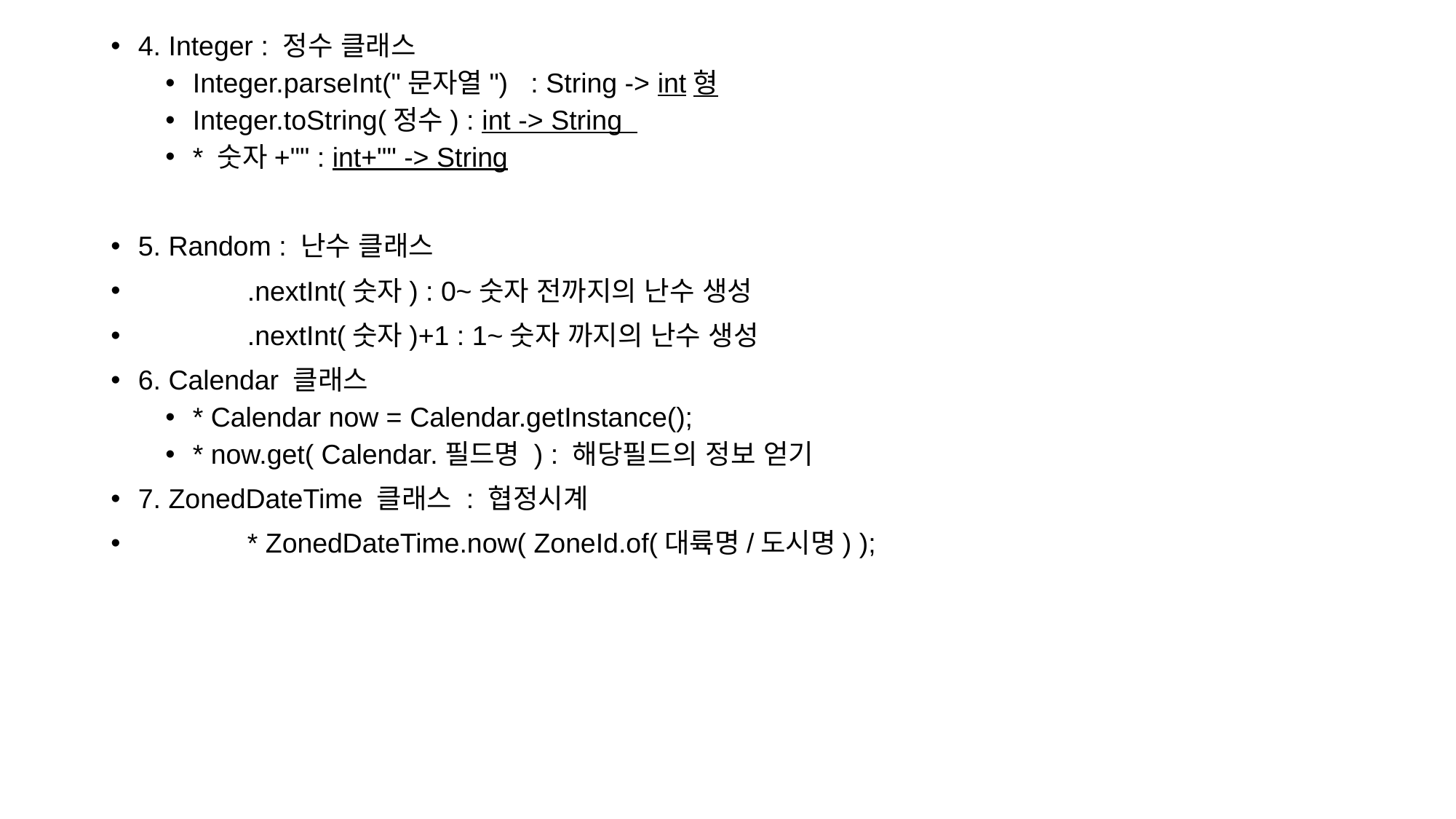

4. Integer : 정수 클래스
Integer.parseInt("문자열")   : String -> int형
Integer.toString(정수) : int -> String
* 숫자+"" : int+"" -> String

5. Random : 난수 클래스
	.nextInt(숫자) : 0~숫자 전까지의 난수 생성
	.nextInt(숫자)+1 : 1~숫자 까지의 난수 생성
6. Calendar 클래스
* Calendar now = Calendar.getInstance();
* now.get( Calendar.필드명 ) : 해당필드의 정보 얻기
7. ZonedDateTime 클래스 : 협정시계
	* ZonedDateTime.now( ZoneId.of(대륙명/도시명) );